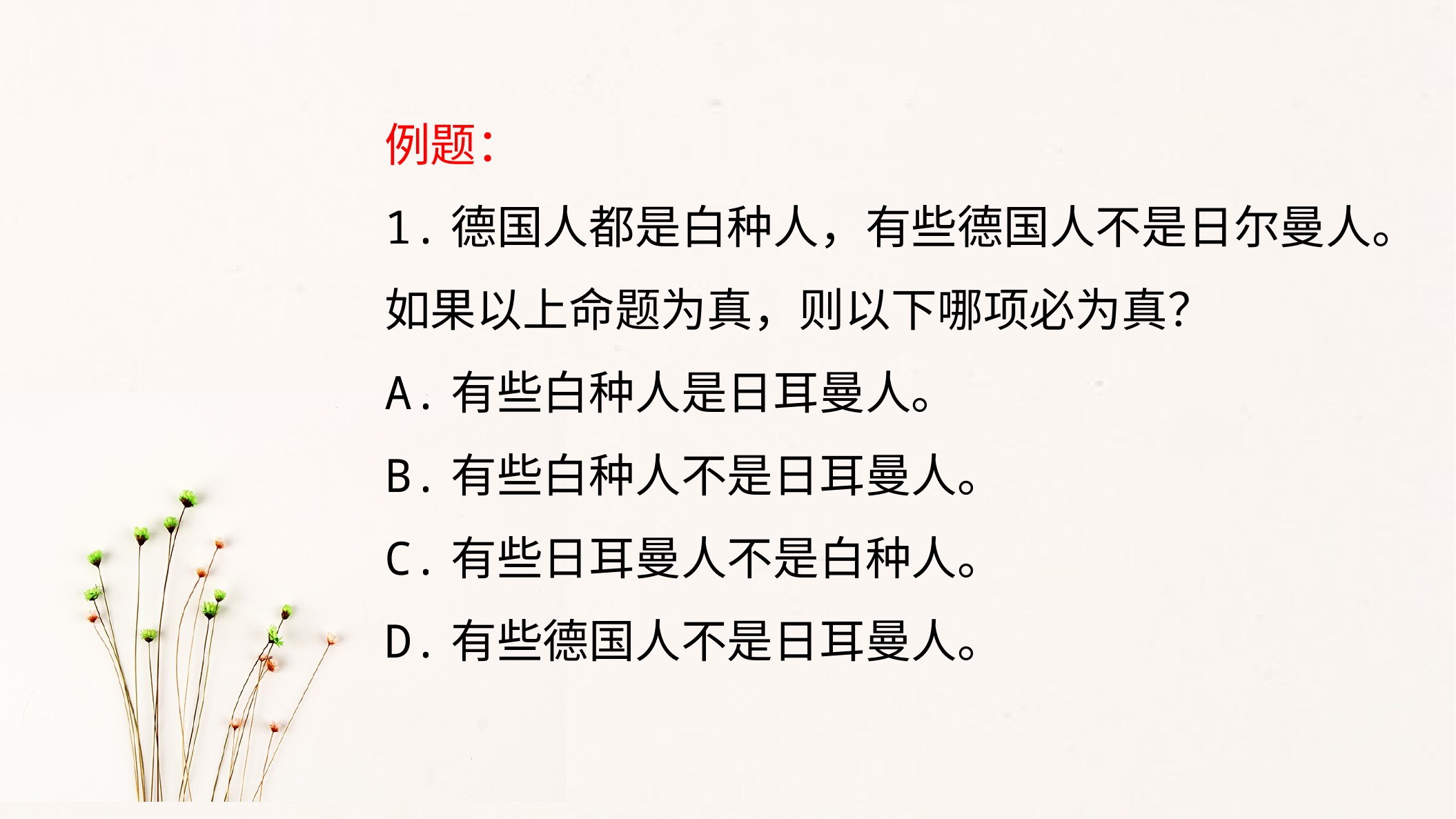

例题：
1.德国人都是白种人，有些德国人不是日尔曼人。如果以上命题为真，则以下哪项必为真？
A.有些白种人是日耳曼人。
B.有些白种人不是日耳曼人。
C.有些日耳曼人不是白种人。
D.有些德国人不是日耳曼人。